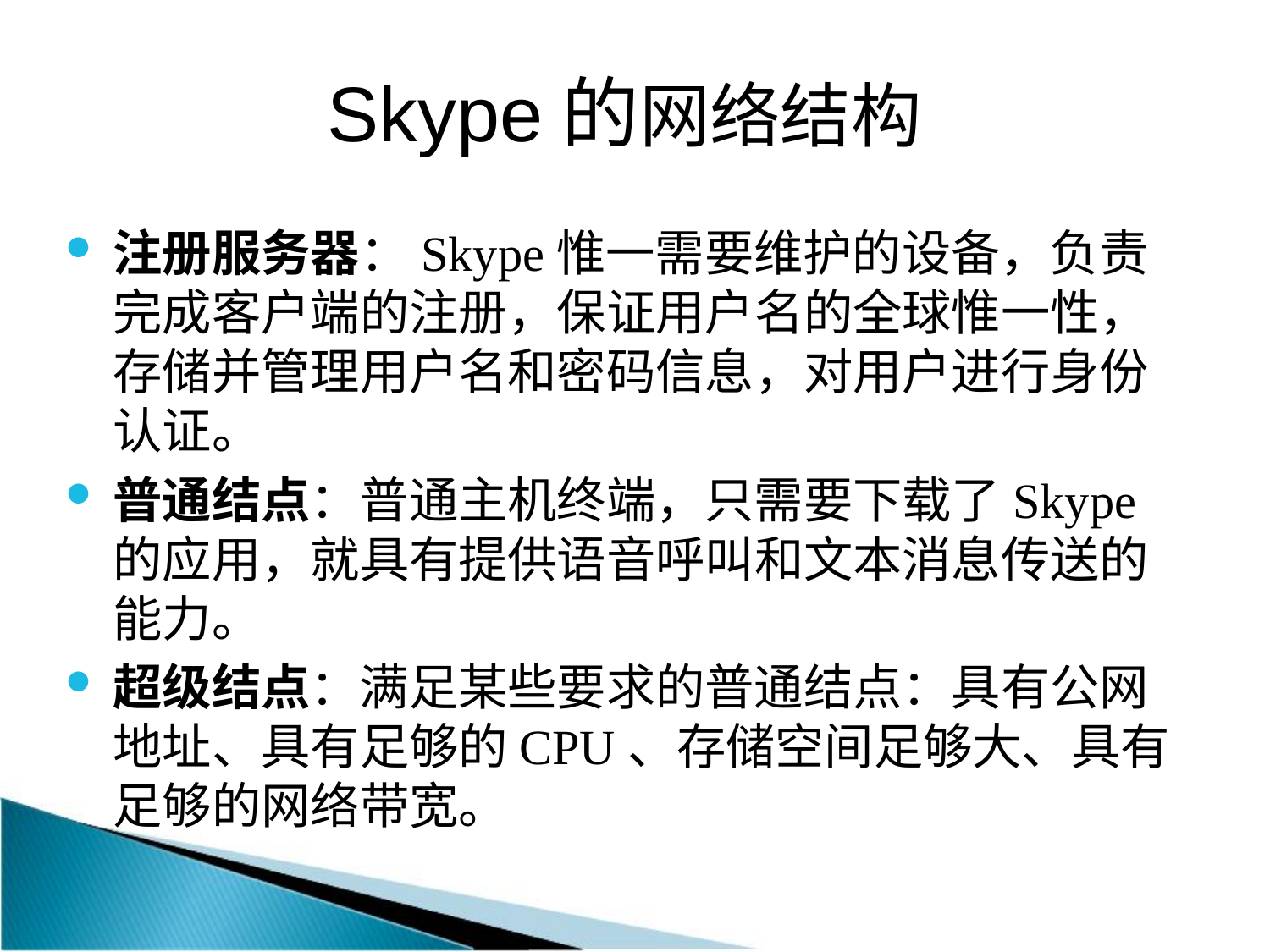

# Skype的网络结构
注册服务器：Skype惟一需要维护的设备，负责完成客户端的注册，保证用户名的全球惟一性，存储并管理用户名和密码信息，对用户进行身份认证。
普通结点：普通主机终端，只需要下载了Skype的应用，就具有提供语音呼叫和文本消息传送的能力。
超级结点：满足某些要求的普通结点：具有公网地址、具有足够的CPU、存储空间足够大、具有足够的网络带宽。